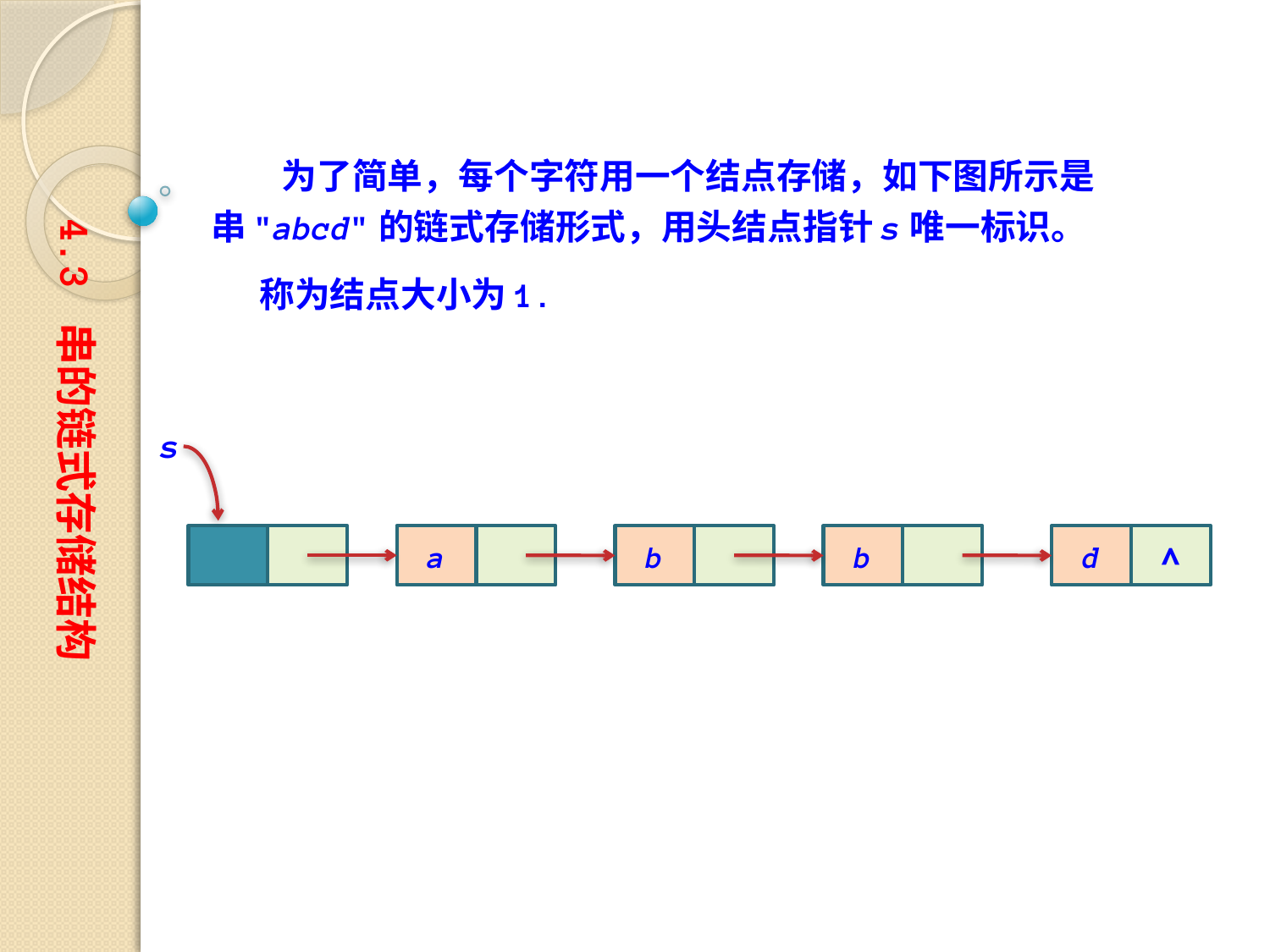

为了简单，每个字符用一个结点存储，如下图所示是串"abcd"的链式存储形式，用头结点指针s唯一标识。
     称为结点大小为1.
4.3 串的链式存储结构
s

a

b

b

d
∧